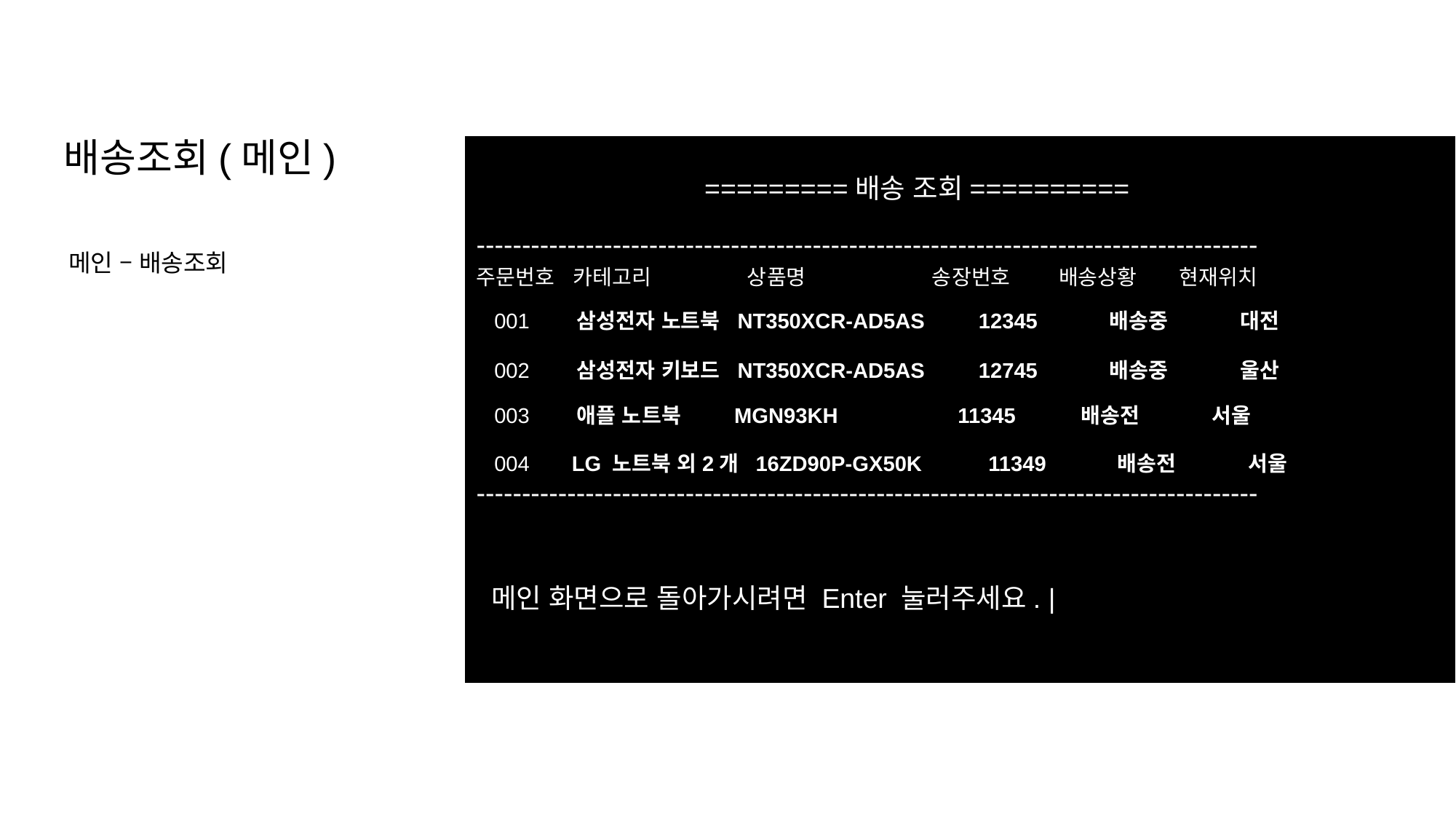

배송조회(메인)

=========배송 조회==========
--------------------------------------------------------------------------------------
메인 – 배송조회
주문번호   카테고리                상품명                     송장번호        배송상황       현재위치
   001       삼성전자 노트북  NT350XCR-AD5AS         12345           배송중            대전
   002       삼성전자 키보드  NT350XCR-AD5AS         12745           배송중            울산
   003       애플 노트북        MGN93KH                    11345          배송전            서울
   004       LG 노트북 외2개  16ZD90P-GX50K              11349           배송전            서울
--------------------------------------------------------------------------------------
메인 화면으로 돌아가시려면 Enter 눌러주세요. |